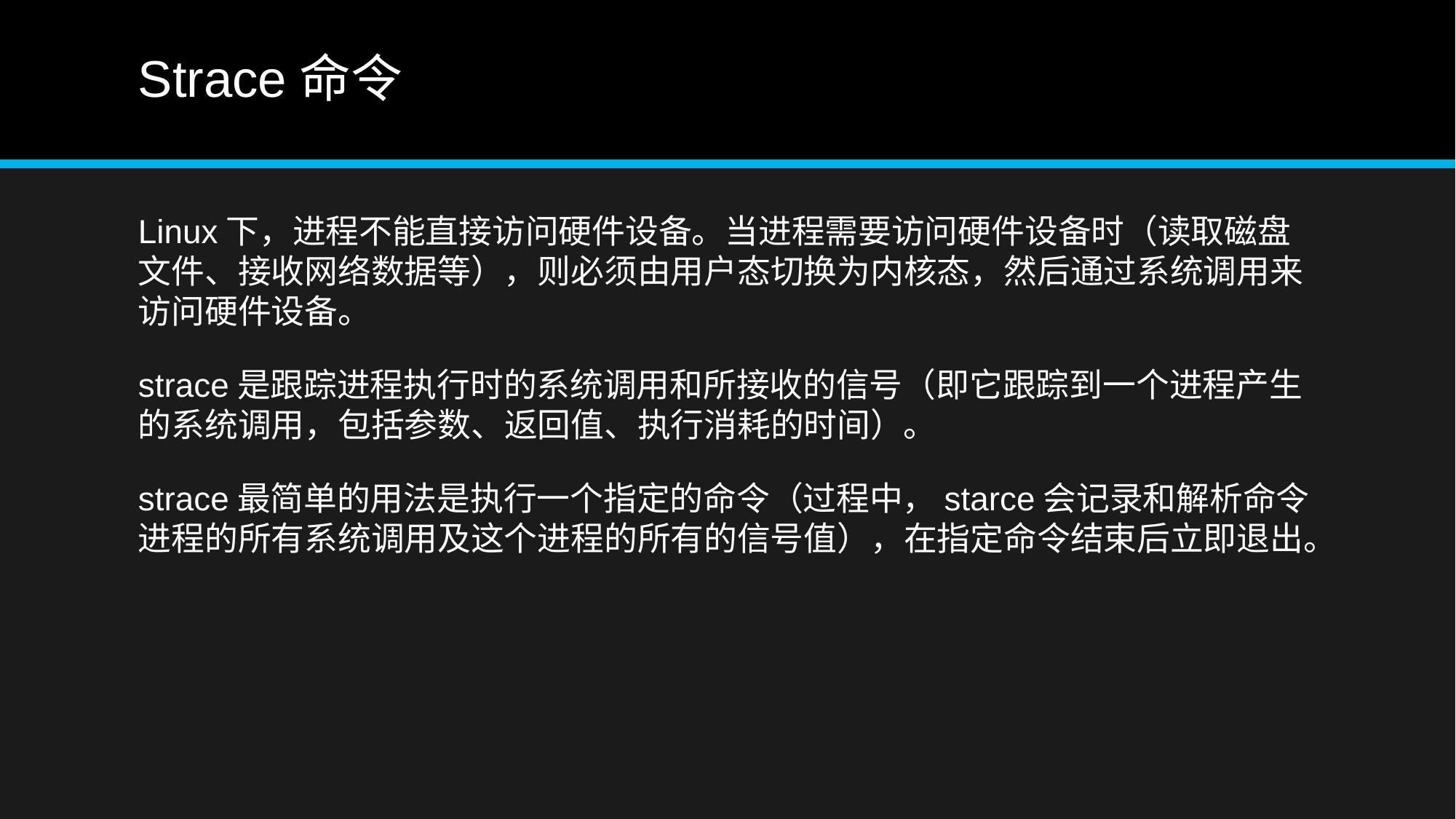

# Strace命令
Linux下，进程不能直接访问硬件设备。当进程需要访问硬件设备时（读取磁盘文件、接收网络数据等），则必须由用户态切换为内核态，然后通过系统调用来访问硬件设备。
strace是跟踪进程执行时的系统调用和所接收的信号（即它跟踪到一个进程产生的系统调用，包括参数、返回值、执行消耗的时间）。
strace最简单的用法是执行一个指定的命令（过程中，starce会记录和解析命令进程的所有系统调用及这个进程的所有的信号值），在指定命令结束后立即退出。